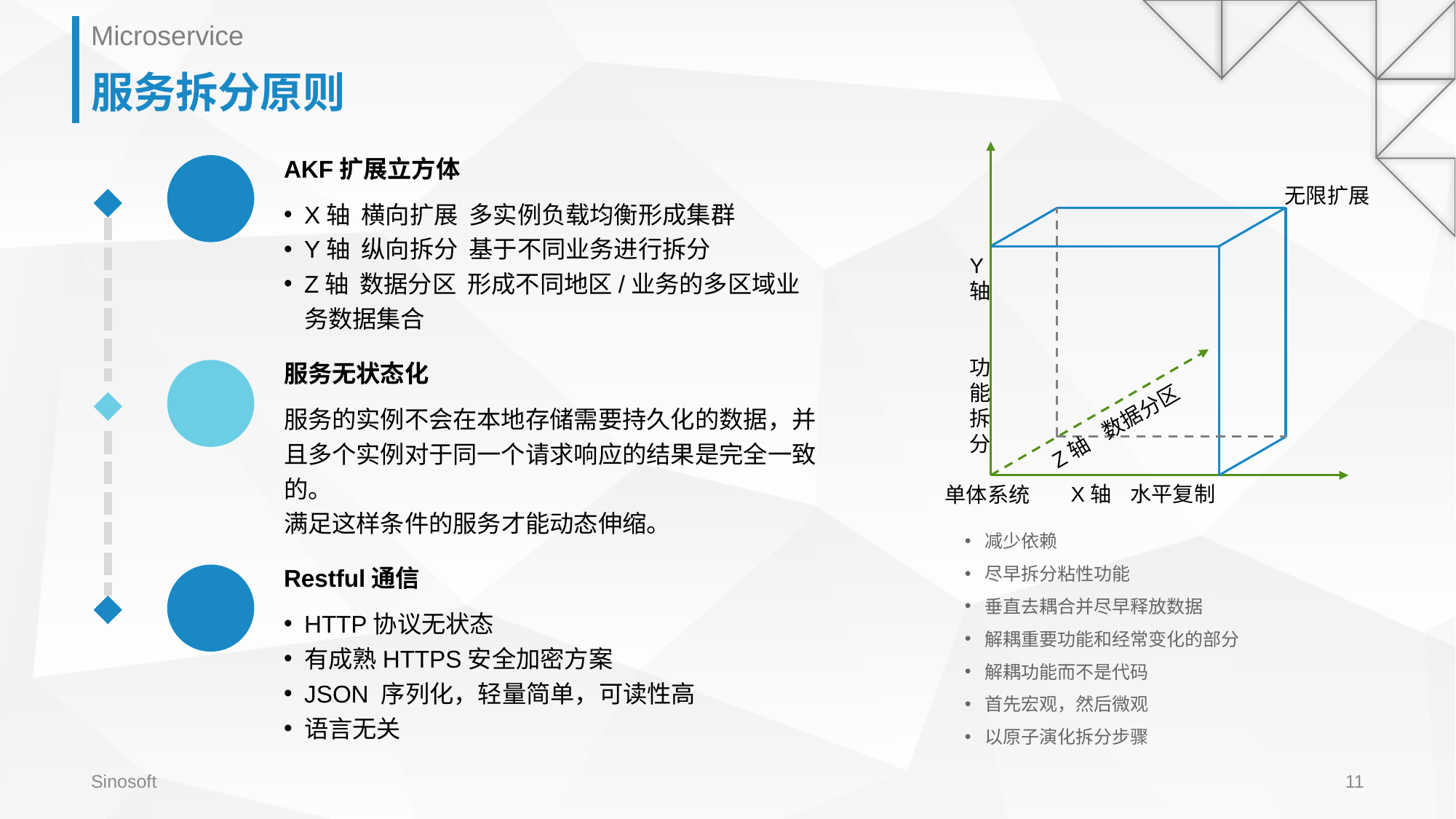

Microservice
# 服务拆分原则
AKF扩展立方体
无限扩展
Y轴
 功能拆分
Z轴    数据分区
X轴    水平复制
单体系统

X轴  横向扩展  多实例负载均衡形成集群
Y轴  纵向拆分  基于不同业务进行拆分
Z轴  数据分区  形成不同地区/业务的多区域业务数据集合

服务无状态化

服务的实例不会在本地存储需要持久化的数据，并且多个实例对于同一个请求响应的结果是完全一致的。
满足这样条件的服务才能动态伸缩。

减少依赖
尽早拆分粘性功能
垂直去耦合并尽早释放数据
解耦重要功能和经常变化的部分
解耦功能而不是代码
首先宏观，然后微观
以原子演化拆分步骤
Restful通信

HTTP协议无状态
有成熟HTTPS安全加密方案
JSON 序列化，轻量简单，可读性高
语言无关
Sinosoft
11